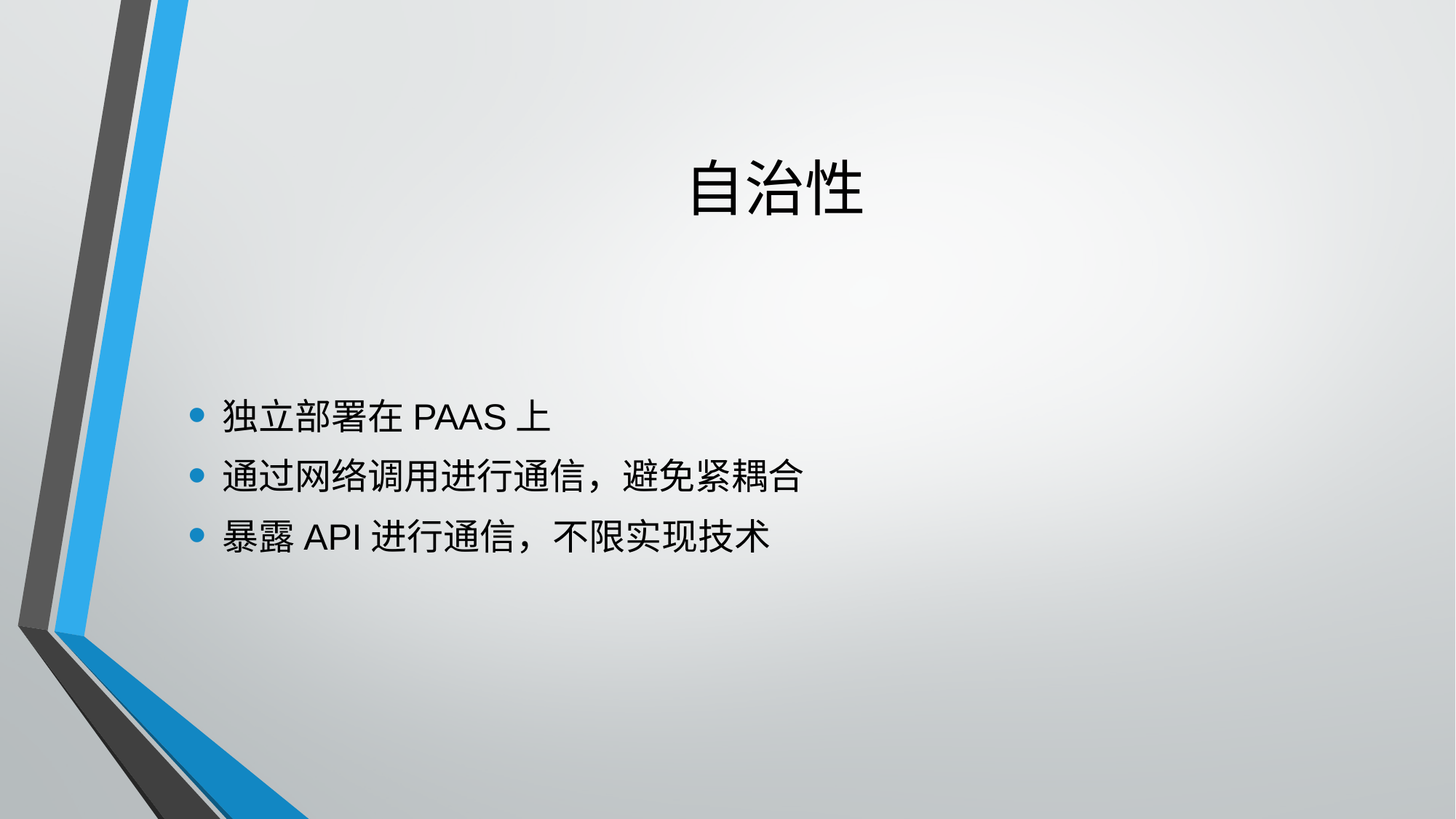

# 自治性
独立部署在PAAS上
通过网络调用进行通信，避免紧耦合
暴露API进行通信，不限实现技术